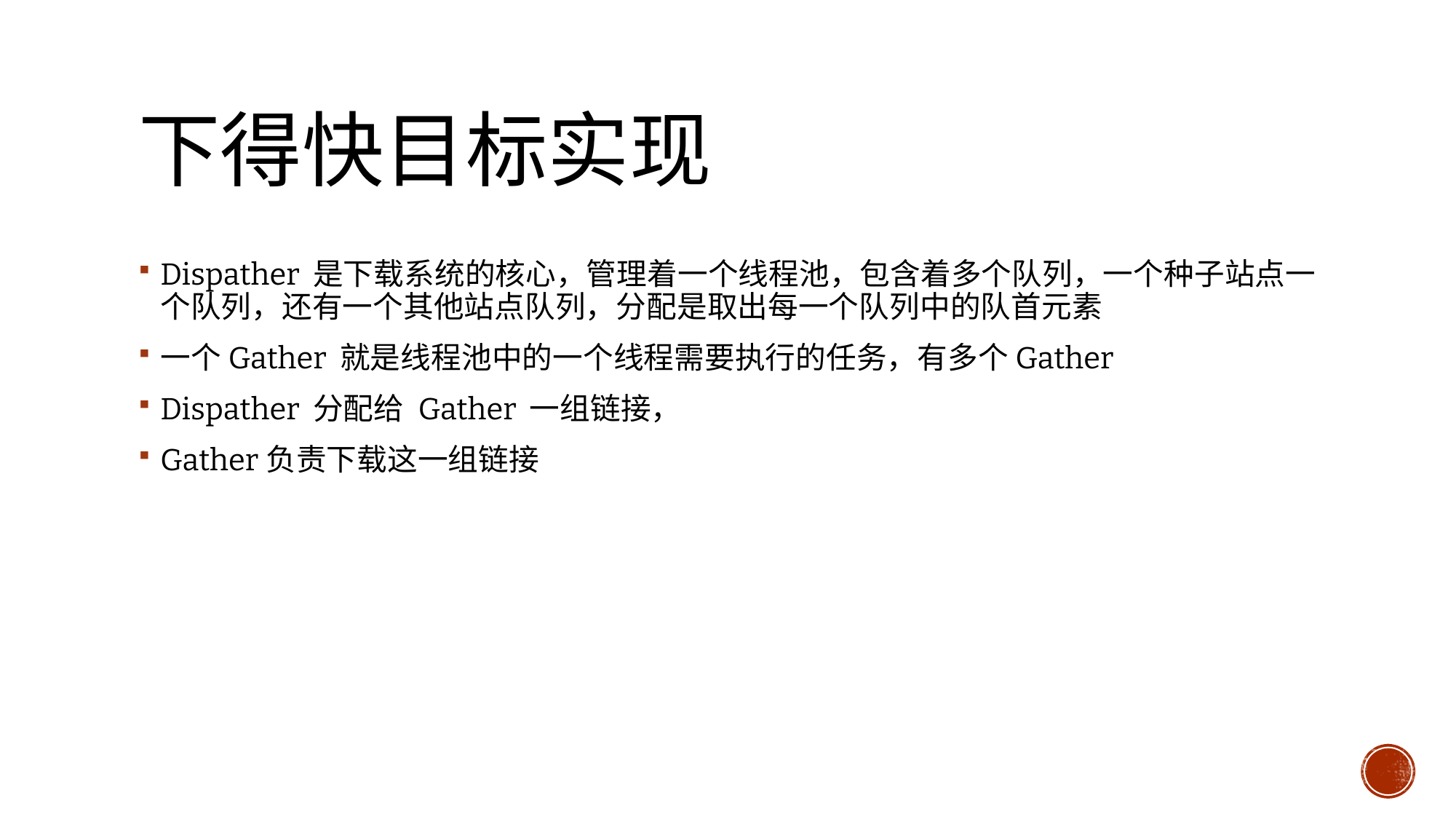

# 下得快目标实现
Dispather 是下载系统的核心，管理着一个线程池，包含着多个队列，一个种子站点一个队列，还有一个其他站点队列，分配是取出每一个队列中的队首元素
一个Gather 就是线程池中的一个线程需要执行的任务，有多个Gather
Dispather 分配给 Gather 一组链接，
Gather负责下载这一组链接